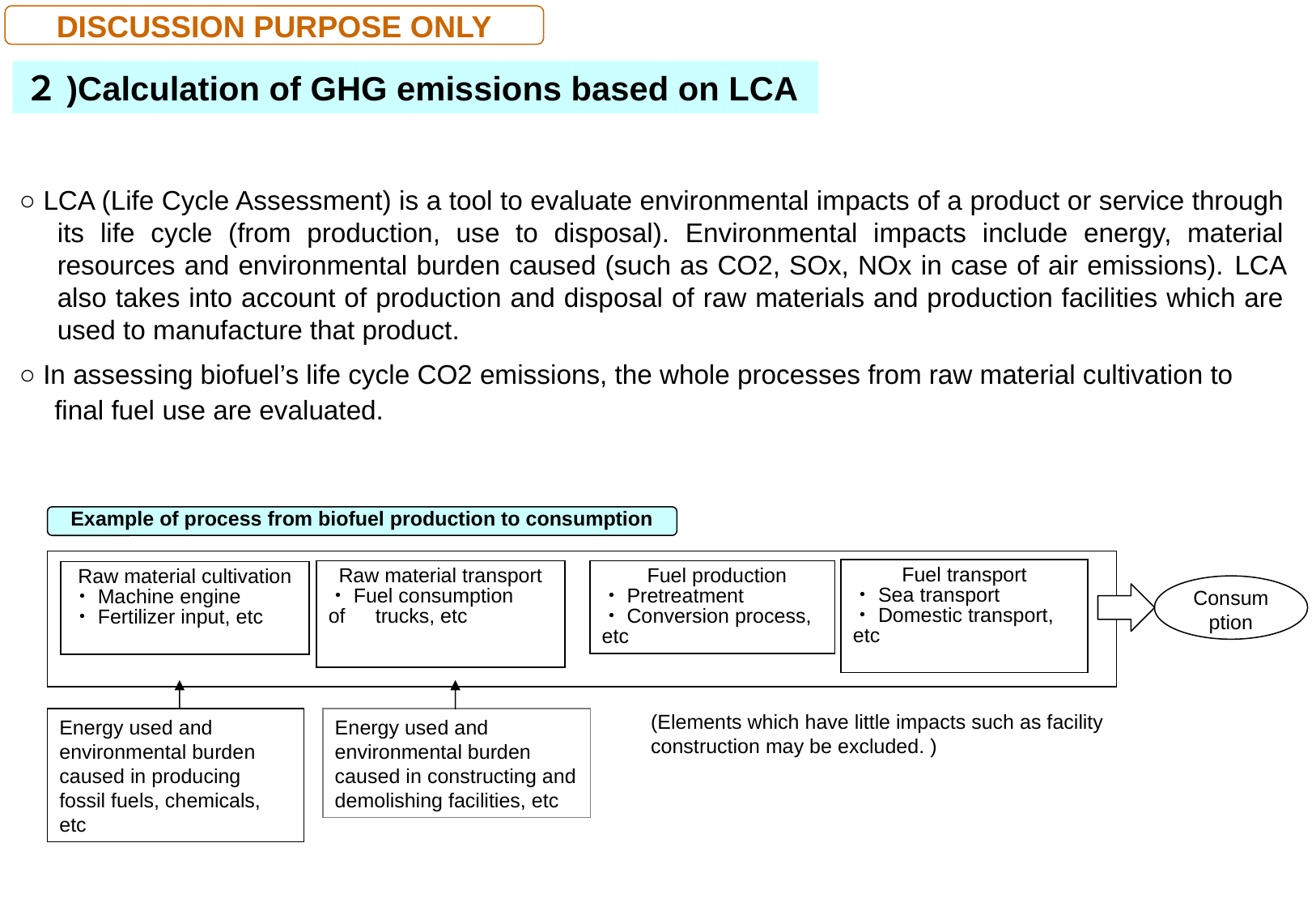

DISCUSSION PURPOSE ONLY
２)Calculation of GHG emissions based on LCA
○ LCA (Life Cycle Assessment) is a tool to evaluate environmental impacts of a product or service through its life cycle (from production, use to disposal). Environmental impacts include energy, material resources and environmental burden caused (such as CO2, SOx, NOx in case of air emissions). LCA also takes into account of production and disposal of raw materials and production facilities which are used to manufacture that product.
○ In assessing biofuel’s life cycle CO2 emissions, the whole processes from raw material cultivation to final fuel use are evaluated.
Example of process from biofuel production to consumption

Fuel transport
・Sea transport
・Domestic transport, etc

Raw material transport
・Fuel consumption of　trucks, etc

        Fuel production
・Pretreatment
・Conversion process, etc
Raw material cultivation
・Machine engine
・Fertilizer input, etc

Consumption

Energy used and environmental burden caused in producing fossil fuels, chemicals, etc
Energy used and environmental burden caused in constructing and demolishing facilities, etc
(Elements which have little impacts such as facility construction may be excluded. )
6